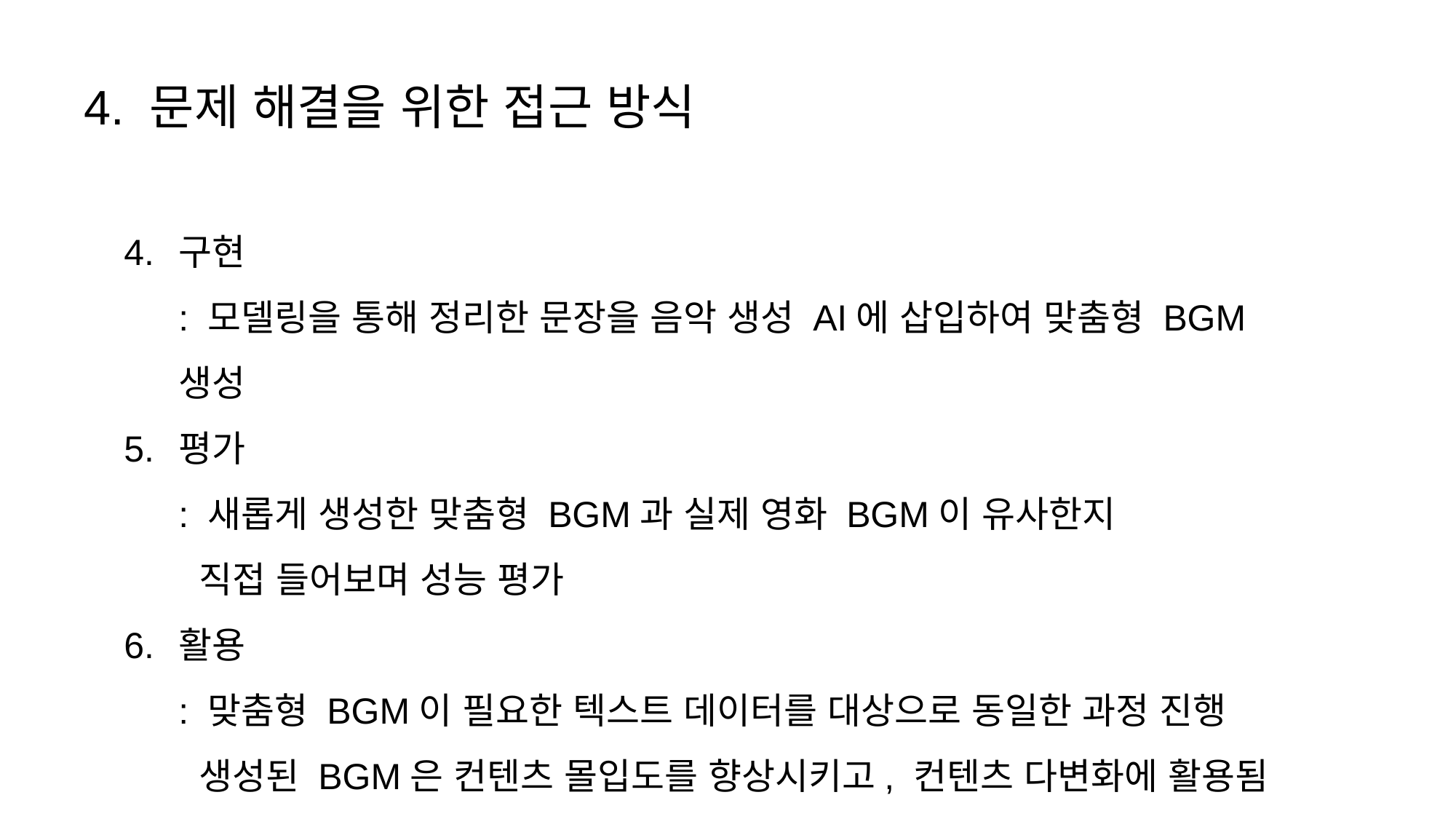

4. 문제 해결을 위한 접근 방식
구현
: 모델링을 통해 정리한 문장을 음악 생성 AI에 삽입하여 맞춤형 BGM 생성
평가
: 새롭게 생성한 맞춤형 BGM과 실제 영화 BGM이 유사한지
  직접 들어보며 성능 평가
활용
: 맞춤형 BGM이 필요한 텍스트 데이터를 대상으로 동일한 과정 진행
  생성된 BGM은 컨텐츠 몰입도를 향상시키고, 컨텐츠 다변화에 활용됨